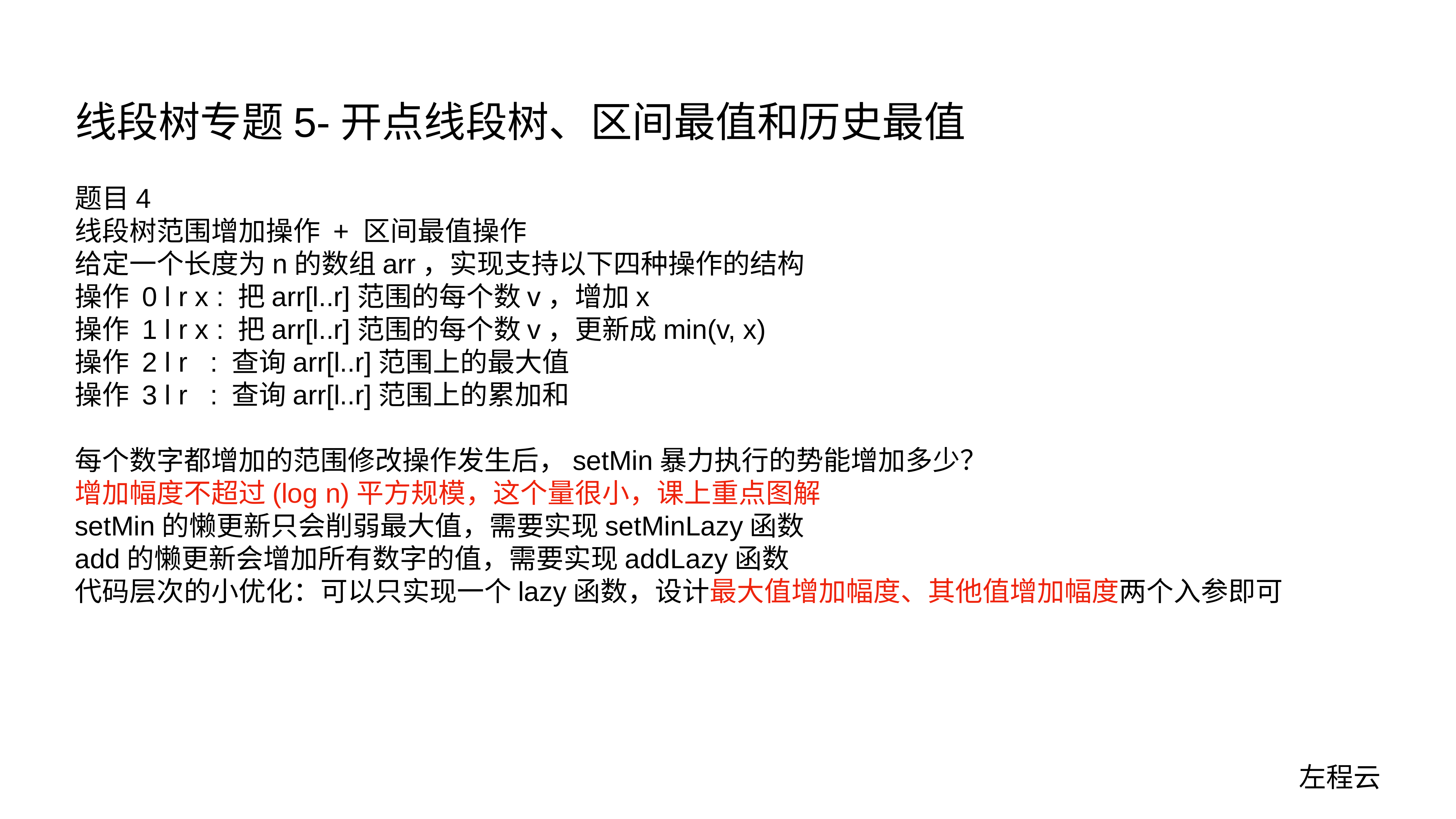

# 线段树专题5-开点线段树、区间最值和历史最值
题目4
线段树范围增加操作 + 区间最值操作
给定一个长度为n的数组arr，实现支持以下四种操作的结构
操作 0 l r x : 把arr[l..r]范围的每个数v，增加x
操作 1 l r x : 把arr[l..r]范围的每个数v，更新成min(v, x)
操作 2 l r   : 查询arr[l..r]范围上的最大值
操作 3 l r   : 查询arr[l..r]范围上的累加和

每个数字都增加的范围修改操作发生后，setMin暴力执行的势能增加多少？
增加幅度不超过(log n)平方规模，这个量很小，课上重点图解
setMin的懒更新只会削弱最大值，需要实现setMinLazy函数
add的懒更新会增加所有数字的值，需要实现addLazy函数
代码层次的小优化：可以只实现一个lazy函数，设计最大值增加幅度、其他值增加幅度两个入参即可
左程云